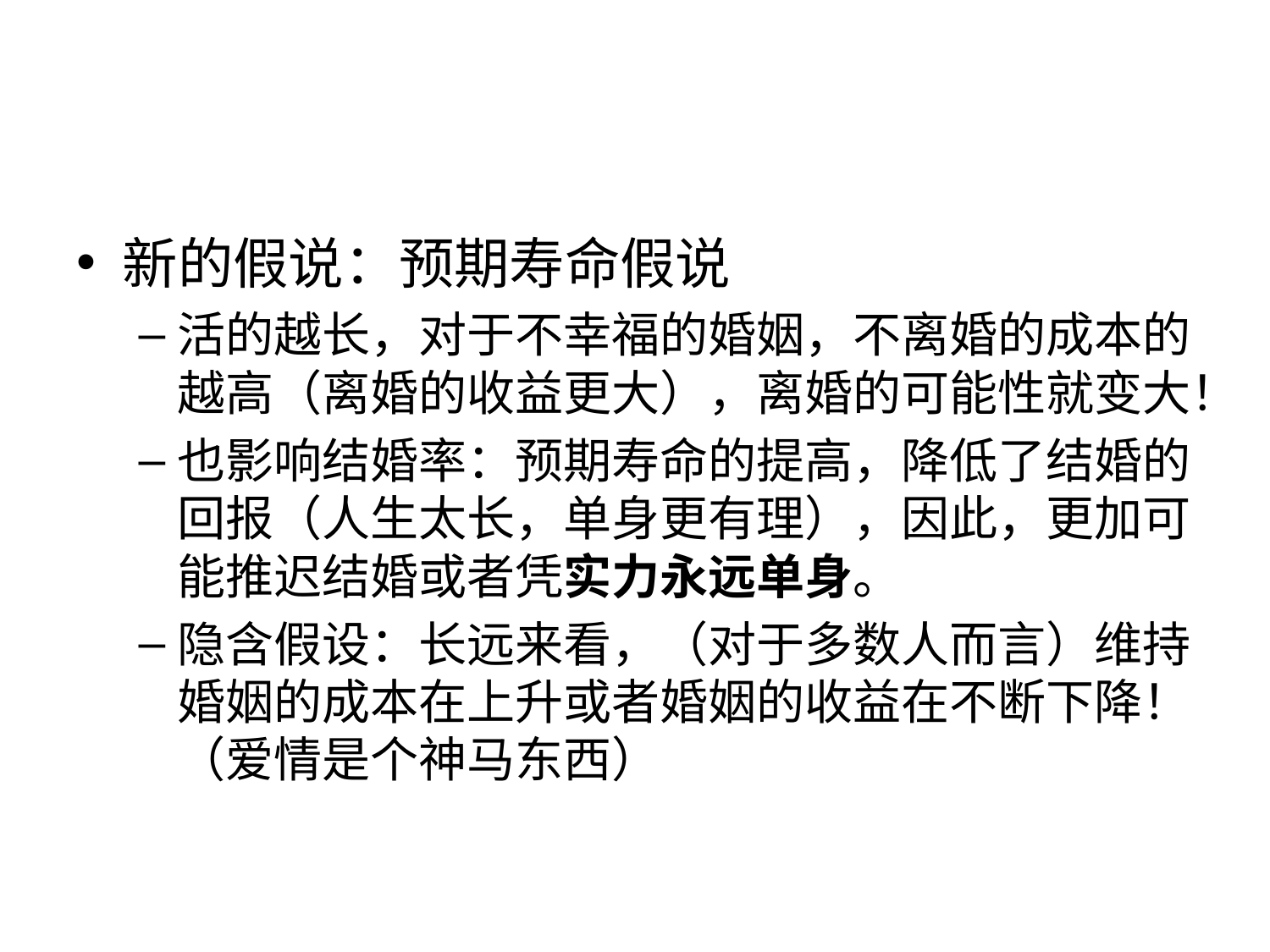

#
新的假说：预期寿命假说
活的越长，对于不幸福的婚姻，不离婚的成本的越高（离婚的收益更大），离婚的可能性就变大！
也影响结婚率：预期寿命的提高，降低了结婚的回报（人生太长，单身更有理），因此，更加可能推迟结婚或者凭实力永远单身。
隐含假设：长远来看，（对于多数人而言）维持婚姻的成本在上升或者婚姻的收益在不断下降！（爱情是个神马东西）